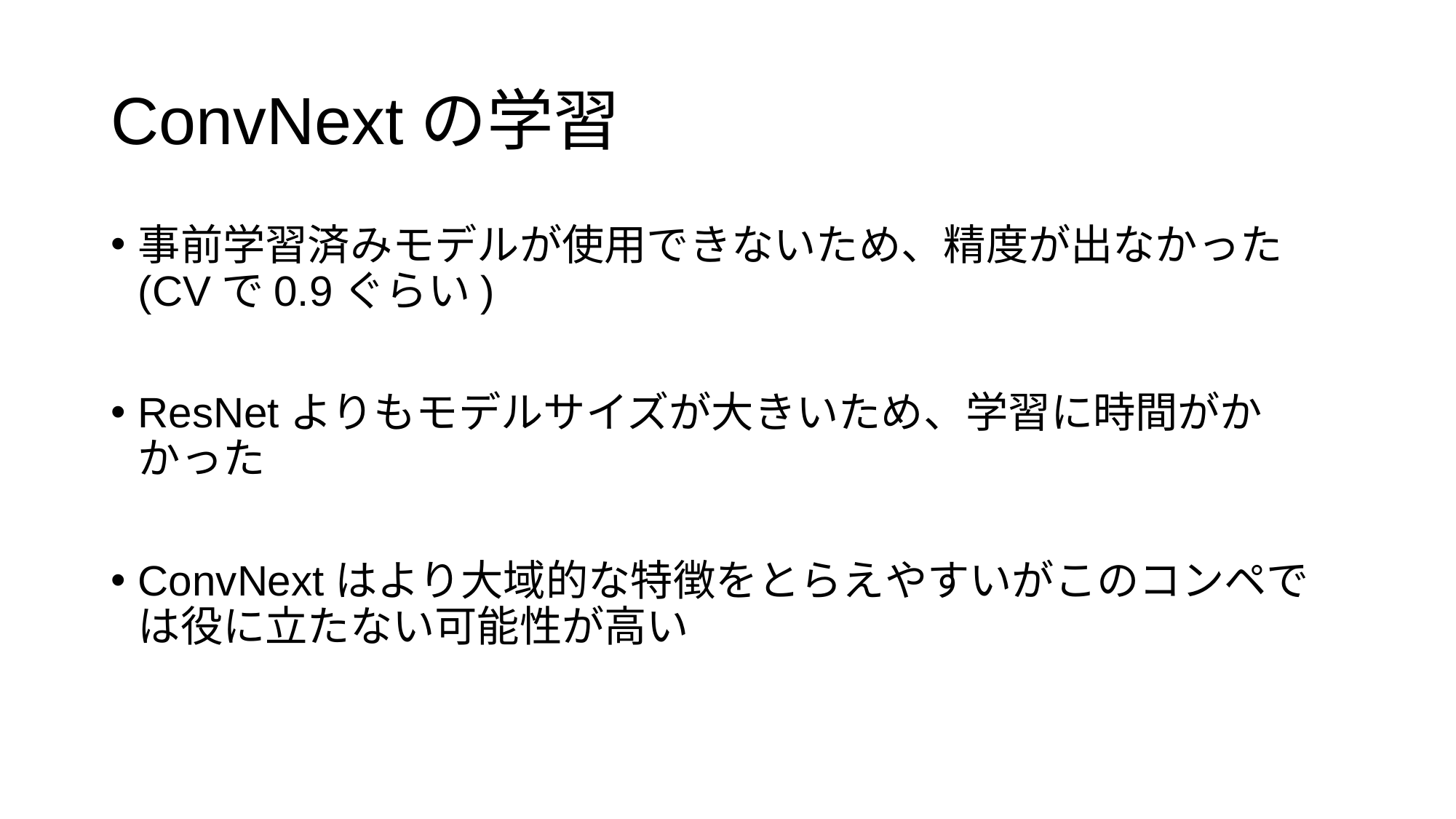

# ConvNextの学習
事前学習済みモデルが使用できないため、精度が出なかった(CVで0.9ぐらい)

ResNetよりもモデルサイズが大きいため、学習に時間がかかった

ConvNextはより大域的な特徴をとらえやすいがこのコンペでは役に立たない可能性が高い